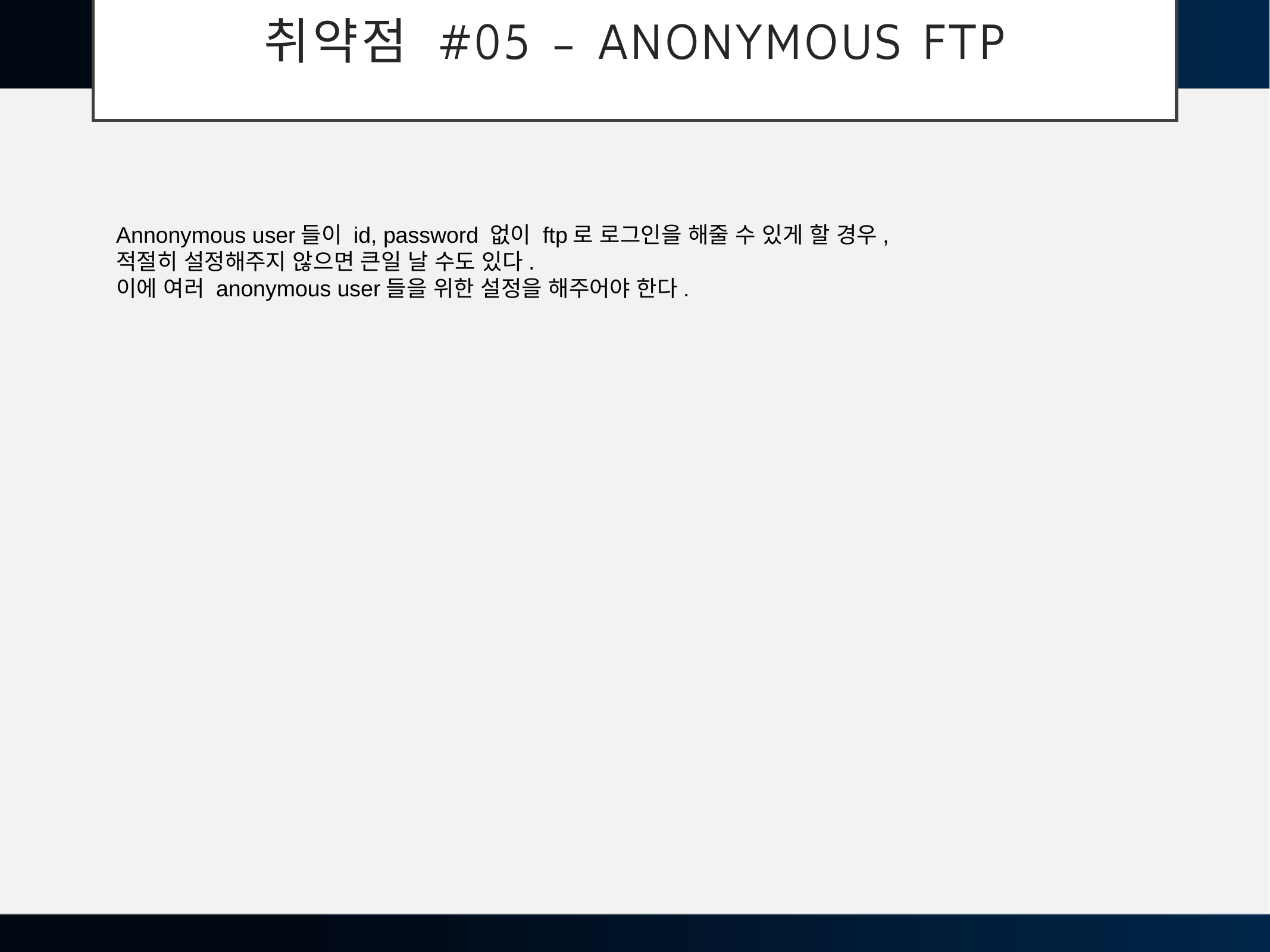

# 취약점 #05 – anonymous ftp

Annonymous user들이 id, password 없이 ftp로 로그인을 해줄 수 있게 할 경우,
적절히 설정해주지 않으면 큰일 날 수도 있다.
이에 여러 anonymous user들을 위한 설정을 해주어야 한다.

12